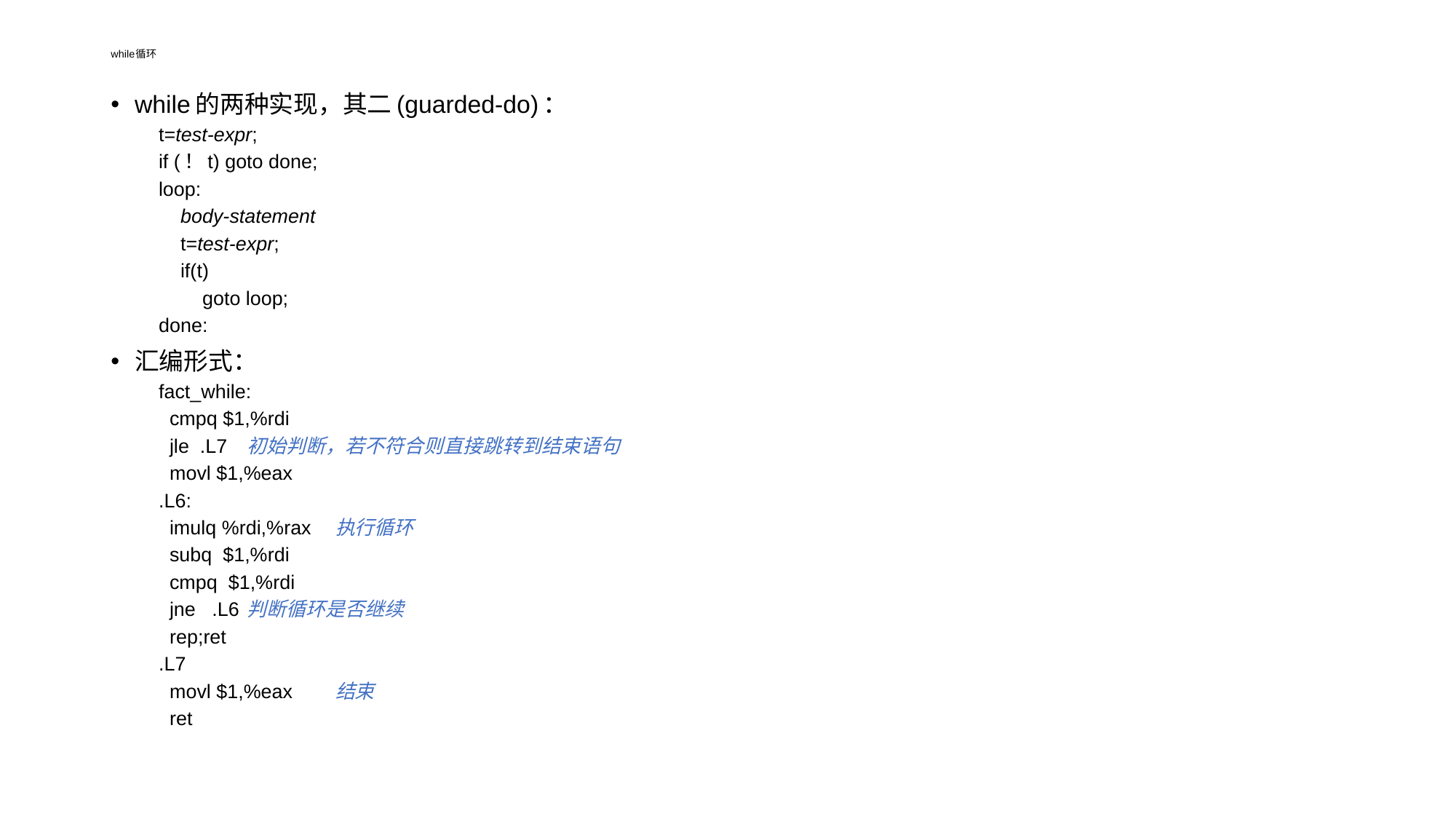

# while循环
while的两种实现，其二(guarded-do)：
t=test-expr;
if (！t) goto done;
loop:
    body-statement
    t=test-expr;
    if(t)
        goto loop;
done:
汇编形式：
fact_while:
  cmpq $1,%rdi
  jle  .L7			初始判断，若不符合则直接跳转到结束语句
  movl $1,%eax
.L6:
  imulq %rdi,%rax		执行循环
  subq  $1,%rdi
  cmpq  $1,%rdi
  jne   .L6			判断循环是否继续
  rep;ret
.L7
  movl $1,%eax		结束
  ret